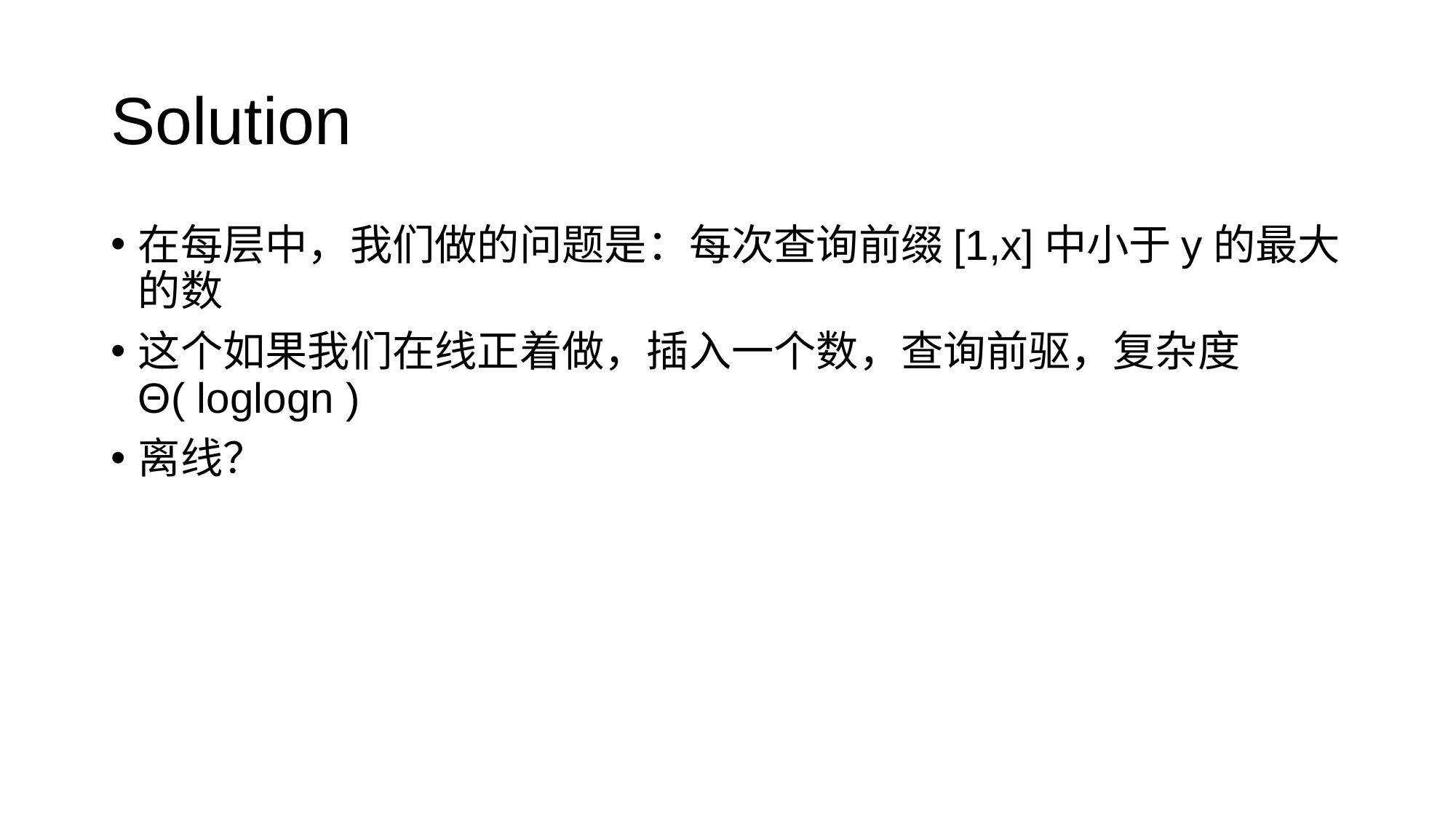

# Solution
在每层中，我们做的问题是：每次查询前缀[1,x]中小于y的最大的数
这个如果我们在线正着做，插入一个数，查询前驱，复杂度Θ( loglogn )
离线？